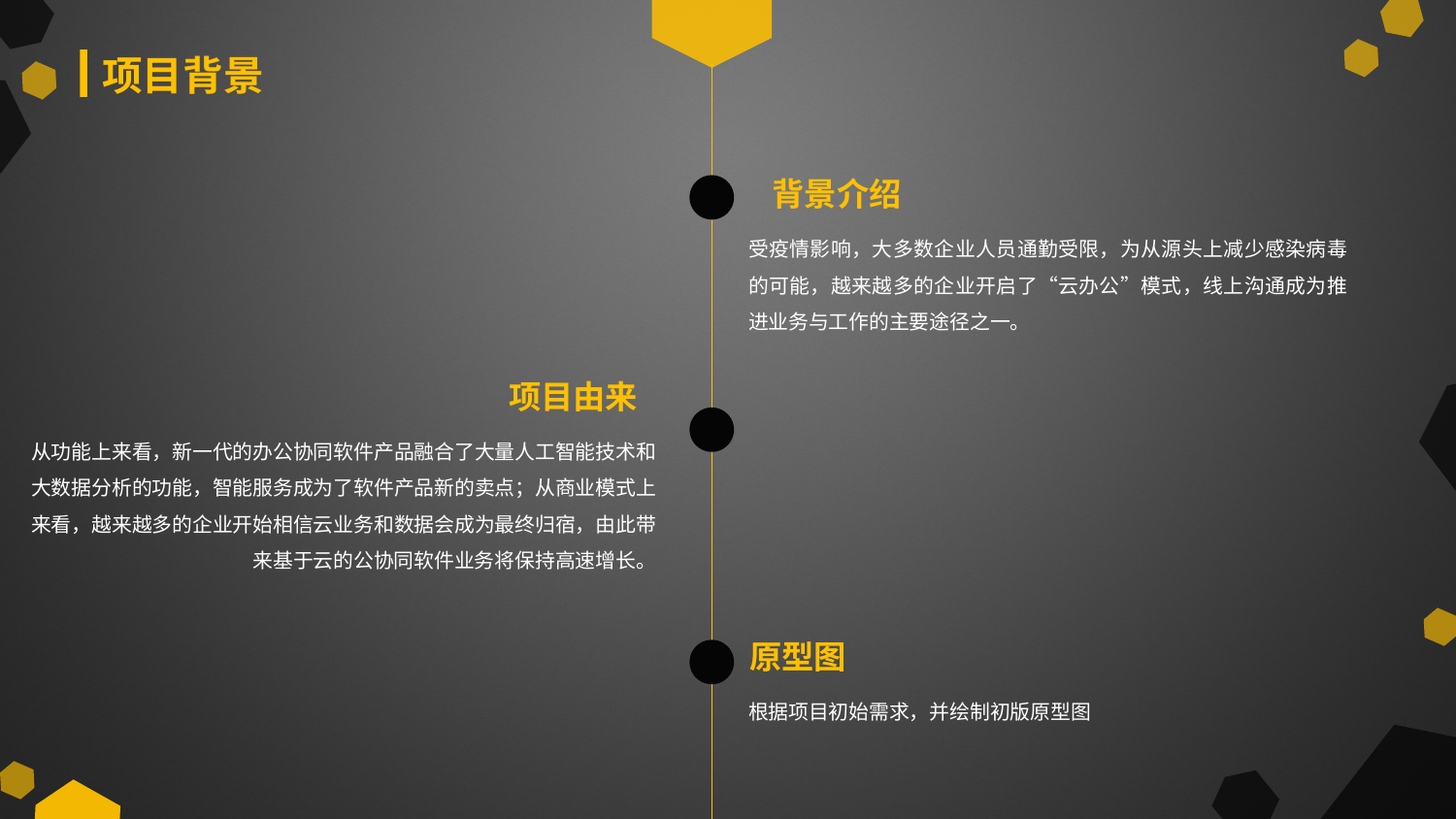

项目背景

背景介绍

受疫情影响，大多数企业人员通勤受限，为从源头上减少感染病毒的可能，越来越多的企业开启了“云办公”模式，线上沟通成为推进业务与工作的主要途径之一。
项目由来

从功能上来看，新一代的办公协同软件产品融合了大量人工智能技术和大数据分析的功能，智能服务成为了软件产品新的卖点；从商业模式上来看，越来越多的企业开始相信云业务和数据会成为最终归宿，由此带来基于云的公协同软件业务将保持高速增长。

原型图

根据项目初始需求，并绘制初版原型图